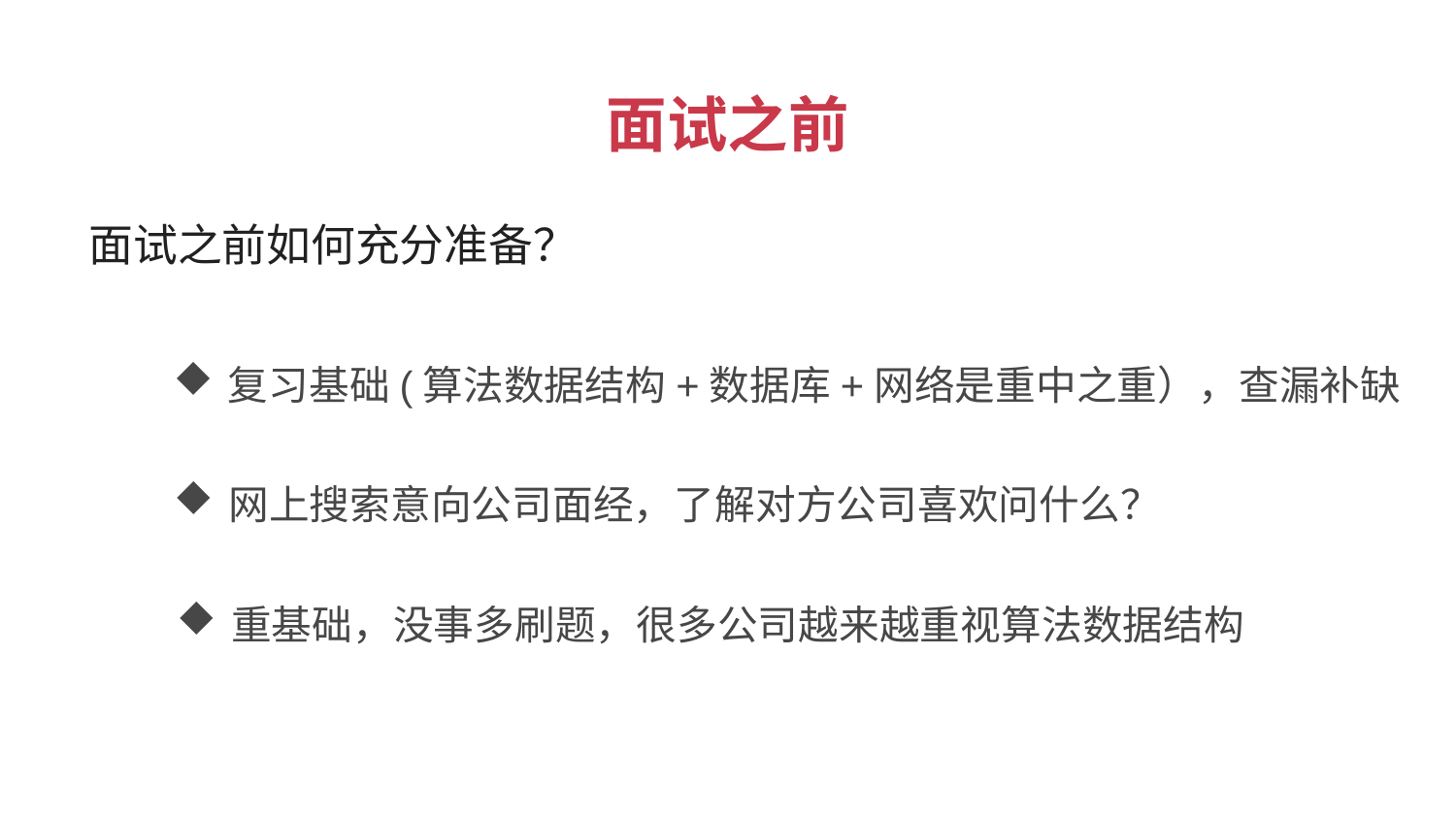

面试之前
面试之前如何充分准备？
复习基础(算法数据结构+数据库+网络是重中之重），查漏补缺
网上搜索意向公司面经，了解对方公司喜欢问什么？
重基础，没事多刷题，很多公司越来越重视算法数据结构